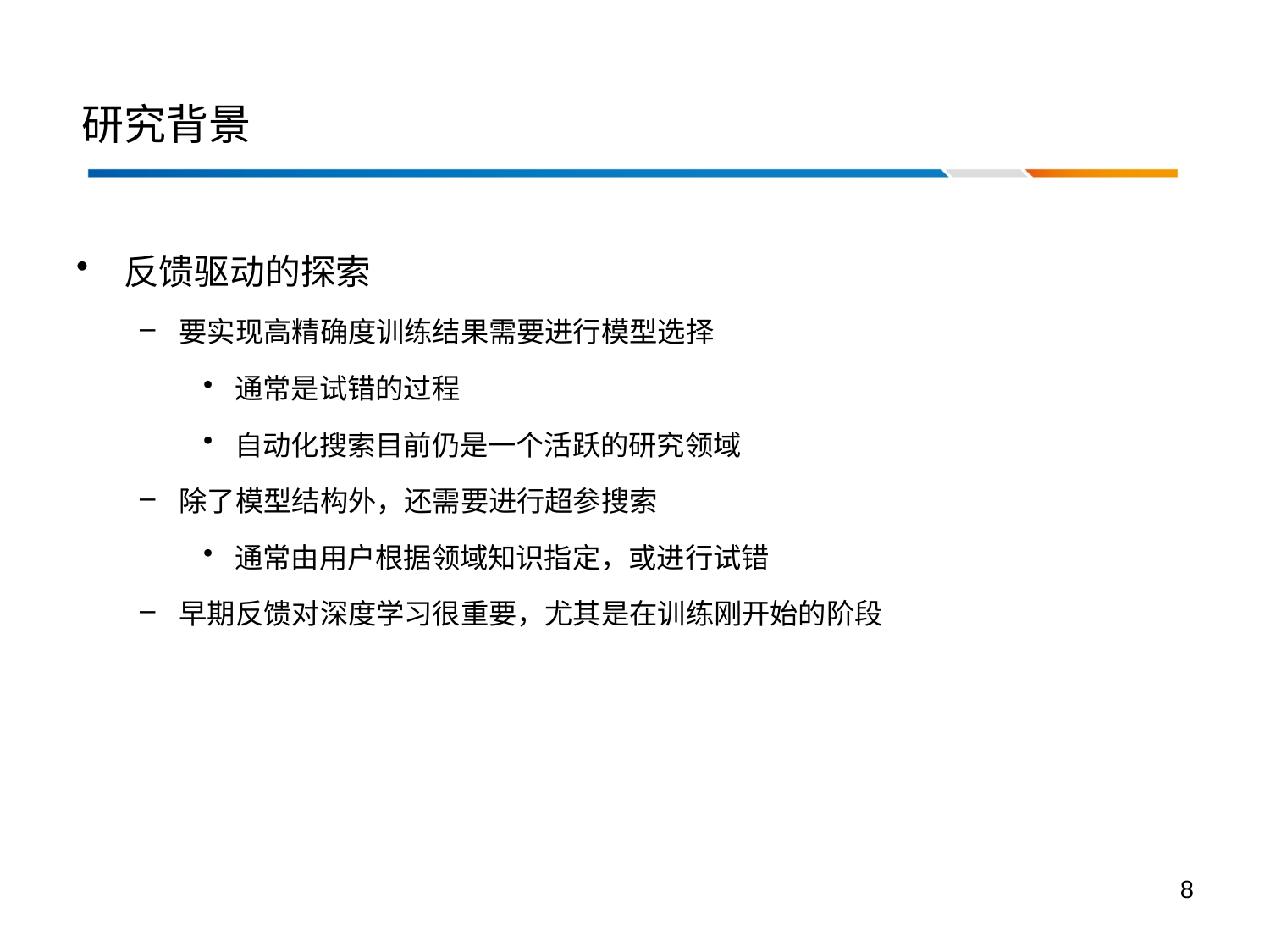

# 研究背景
反馈驱动的探索
要实现高精确度训练结果需要进行模型选择
通常是试错的过程
自动化搜索目前仍是一个活跃的研究领域
除了模型结构外，还需要进行超参搜索
通常由用户根据领域知识指定，或进行试错
早期反馈对深度学习很重要，尤其是在训练刚开始的阶段
8